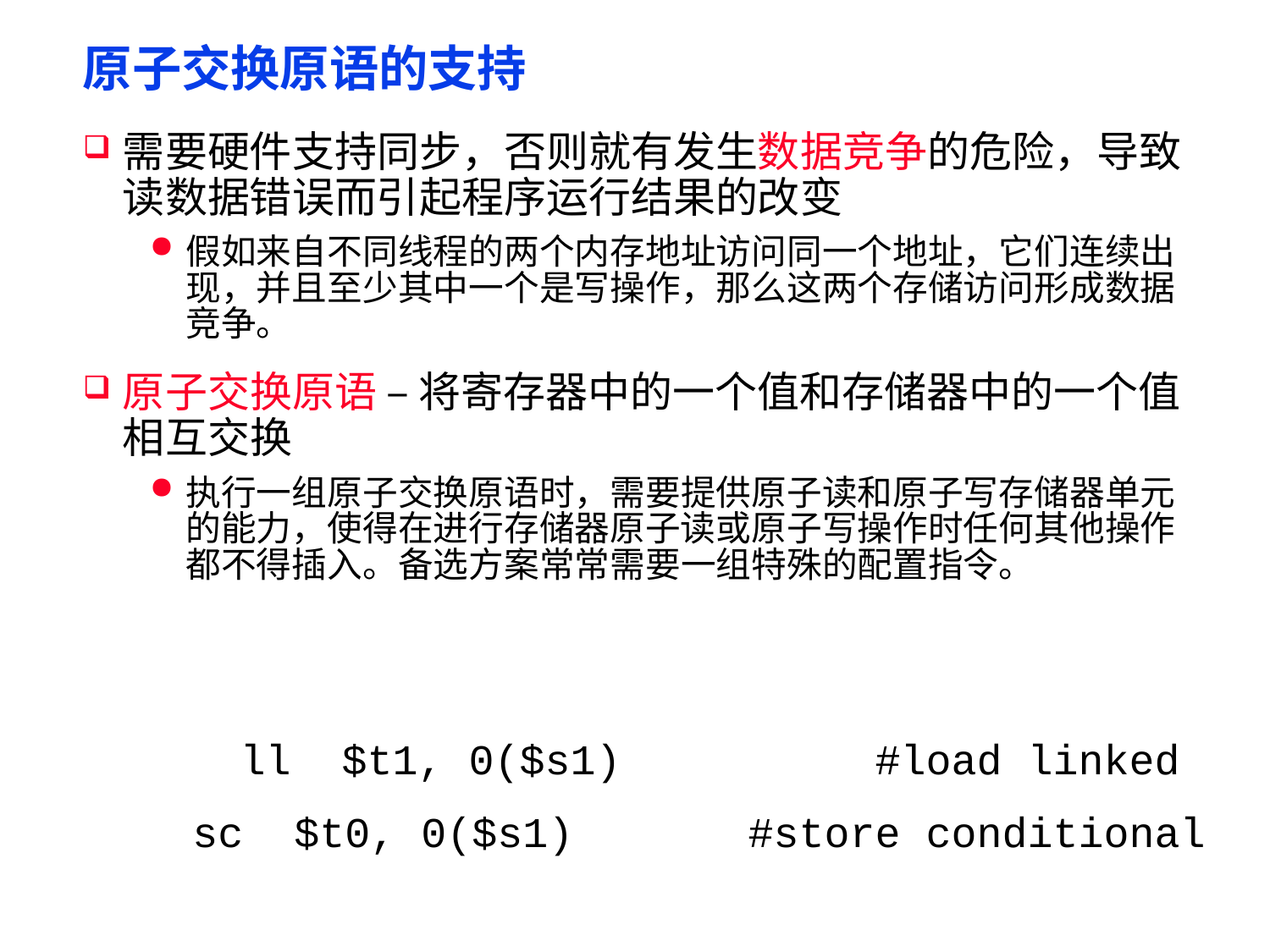

# 原子交换原语的支持
需要硬件支持同步，否则就有发生数据竞争的危险，导致读数据错误而引起程序运行结果的改变
假如来自不同线程的两个内存地址访问同一个地址，它们连续出现，并且至少其中一个是写操作，那么这两个存储访问形成数据竞争。
原子交换原语 – 将寄存器中的一个值和存储器中的一个值相互交换
执行一组原子交换原语时，需要提供原子读和原子写存储器单元的能力，使得在进行存储器原子读或原子写操作时任何其他操作都不得插入。备选方案常常需要一组特殊的配置指令。
	ll  $t1, 0($s1)		#load linked
     sc  $t0, 0($s1)		#store conditional